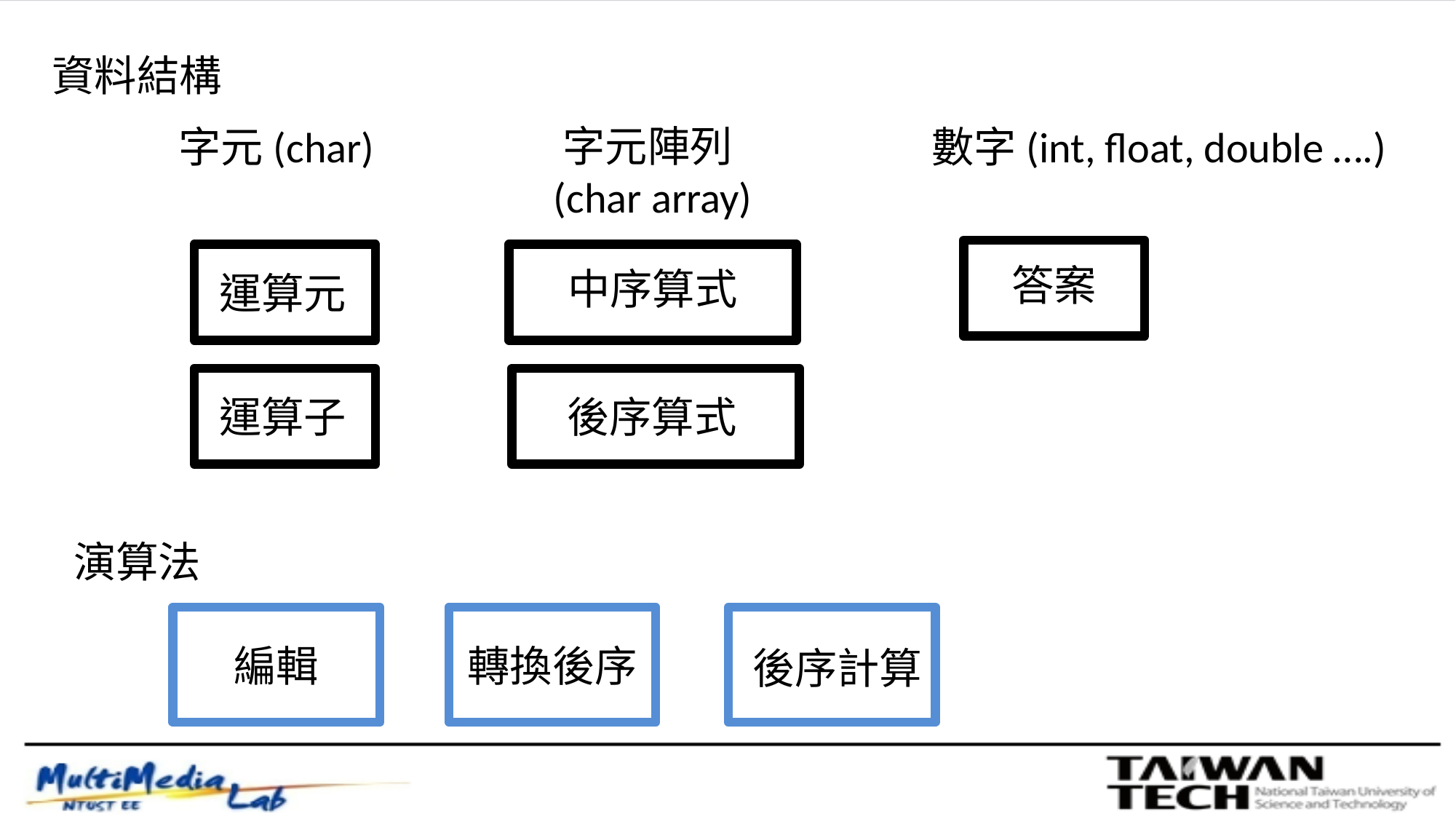

資料結構
字元(char)

運算元

運算子
字元陣列(char array)

中序算式
數字(int, float, double ….)

答案

後序算式
演算法

編輯
轉換後序
後序計算